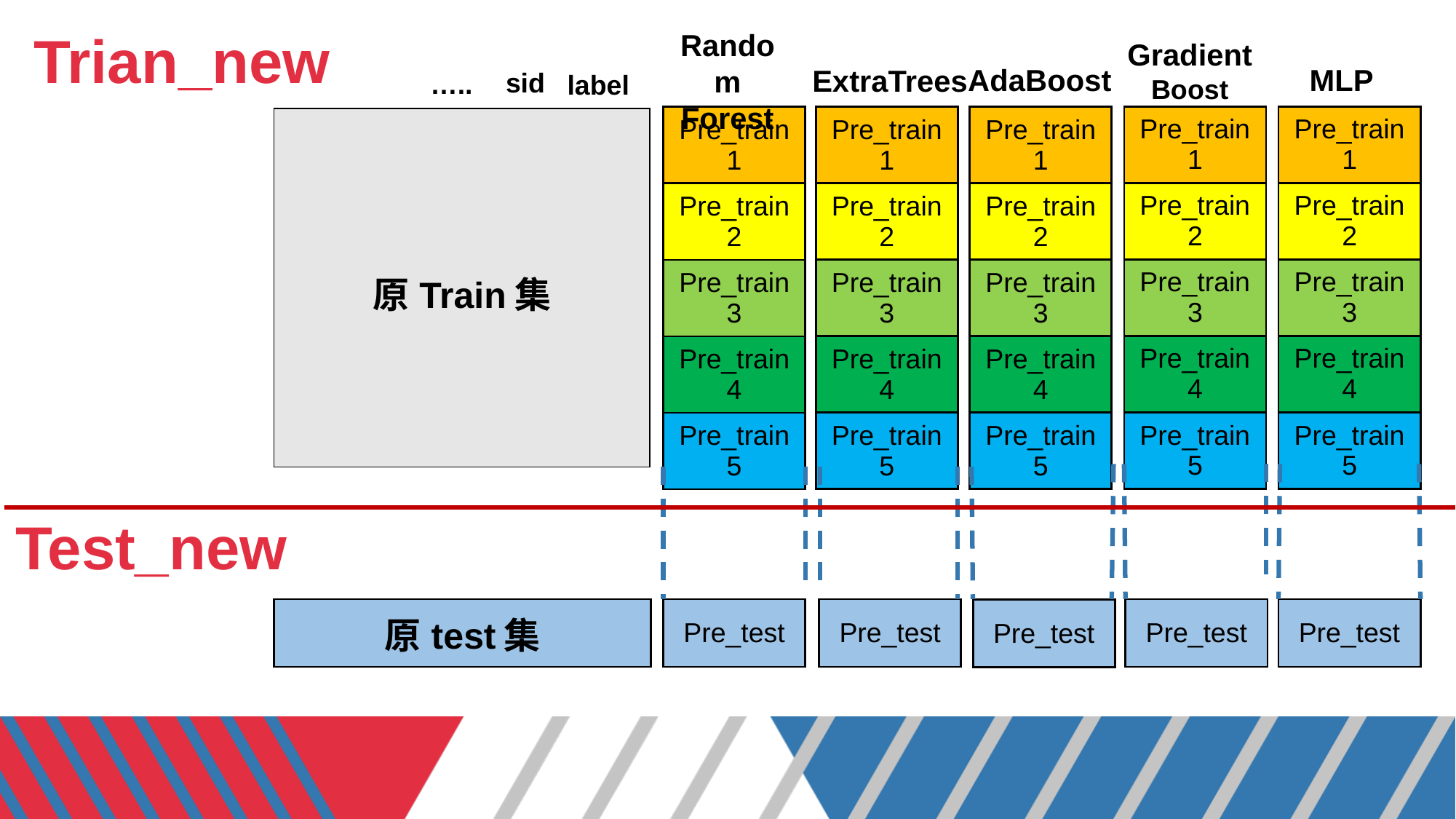

Trian_new
Random
Forest
Gradient
Boost
AdaBoost
MLP
ExtraTrees
sid
…..
label
| Pre\_train1 |
| --- |
| Pre\_train2 |
| Pre\_train3 |
| Pre\_train4 |
| Pre\_train5 |
| Pre\_train1 |
| --- |
| Pre\_train2 |
| Pre\_train3 |
| Pre\_train4 |
| Pre\_train5 |
| Pre\_train1 |
| --- |
| Pre\_train2 |
| Pre\_train3 |
| Pre\_train4 |
| Pre\_train5 |
| Pre\_train1 |
| --- |
| Pre\_train2 |
| Pre\_train3 |
| Pre\_train4 |
| Pre\_train5 |
| Pre\_train1 |
| --- |
| Pre\_train2 |
| Pre\_train3 |
| Pre\_train4 |
| Pre\_train5 |
|  |
| --- |
|  |
| 原Train集 |
|  |
|  |
Test_new
| Pre\_test |
| --- |
| Pre\_test |
| --- |
| Pre\_test |
| --- |
| 原test集 |
| --- |
| Pre\_test |
| --- |
| Pre\_test |
| --- |